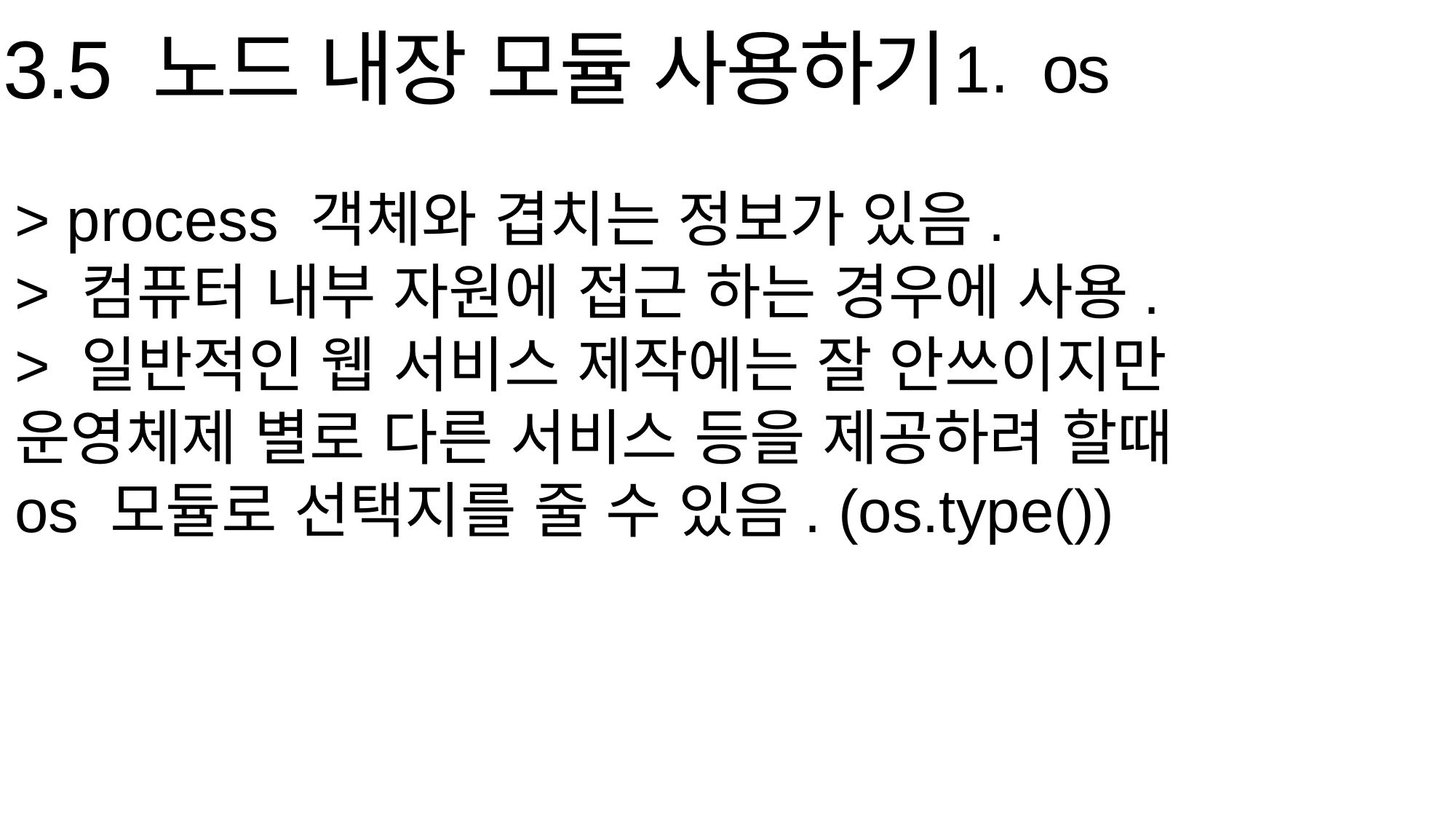

3.5 노드 내장 모듈 사용하기
os
> process 객체와 겹치는 정보가 있음.
> 컴퓨터 내부 자원에 접근 하는 경우에 사용.
> 일반적인 웹 서비스 제작에는 잘 안쓰이지만
운영체제 별로 다른 서비스 등을 제공하려 할때
os 모듈로 선택지를 줄 수 있음. (os.type())